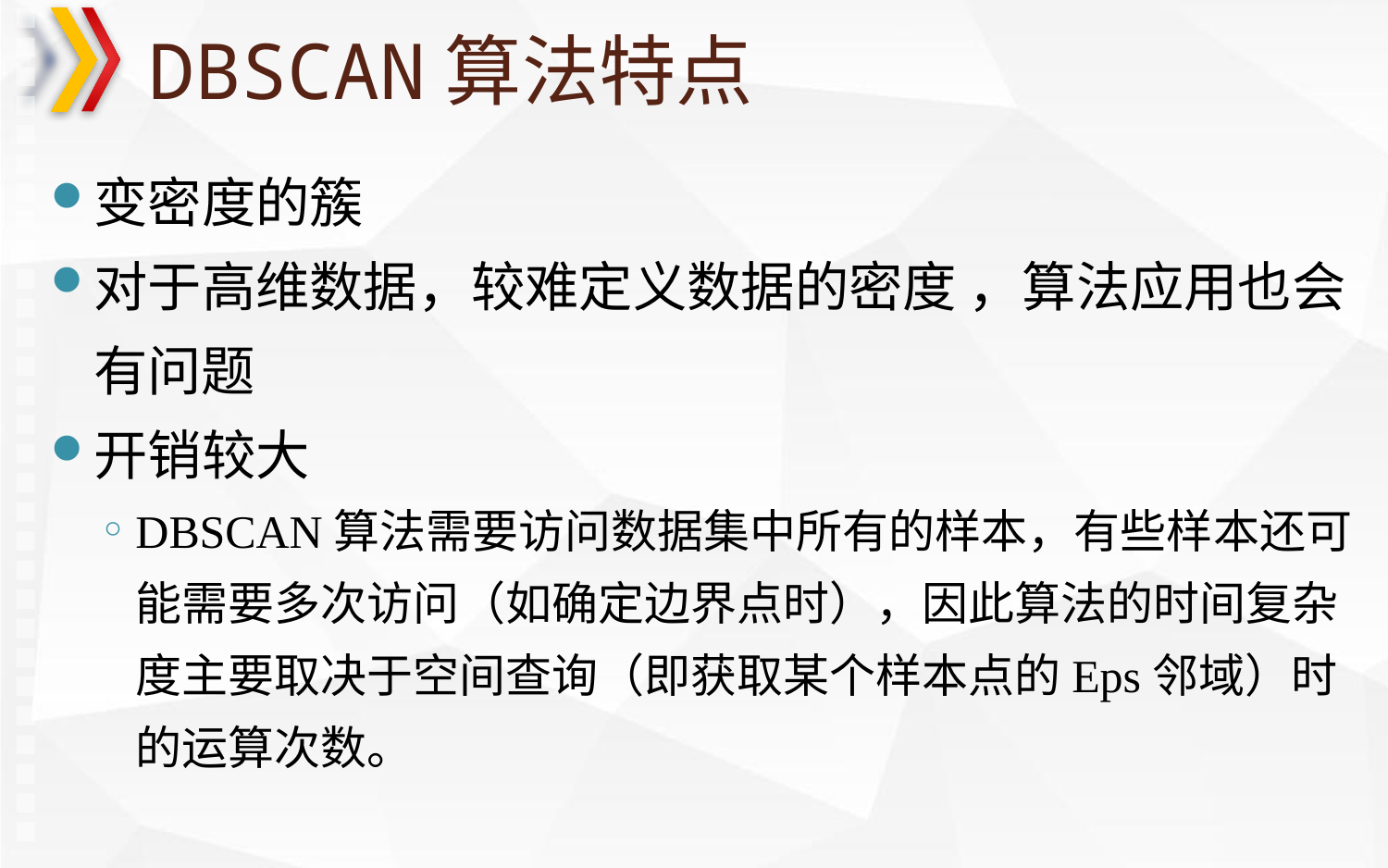

# DBSCAN算法特点
变密度的簇
对于高维数据，较难定义数据的密度 ，算法应用也会 有问题
开销较大
DBSCAN算法需要访问数据集中所有的样本，有些样本还可能需要多次访问（如确定边界点时），因此算法的时间复杂度主要取决于空间查询（即获取某个样本点的Eps邻域）时的运算次数。